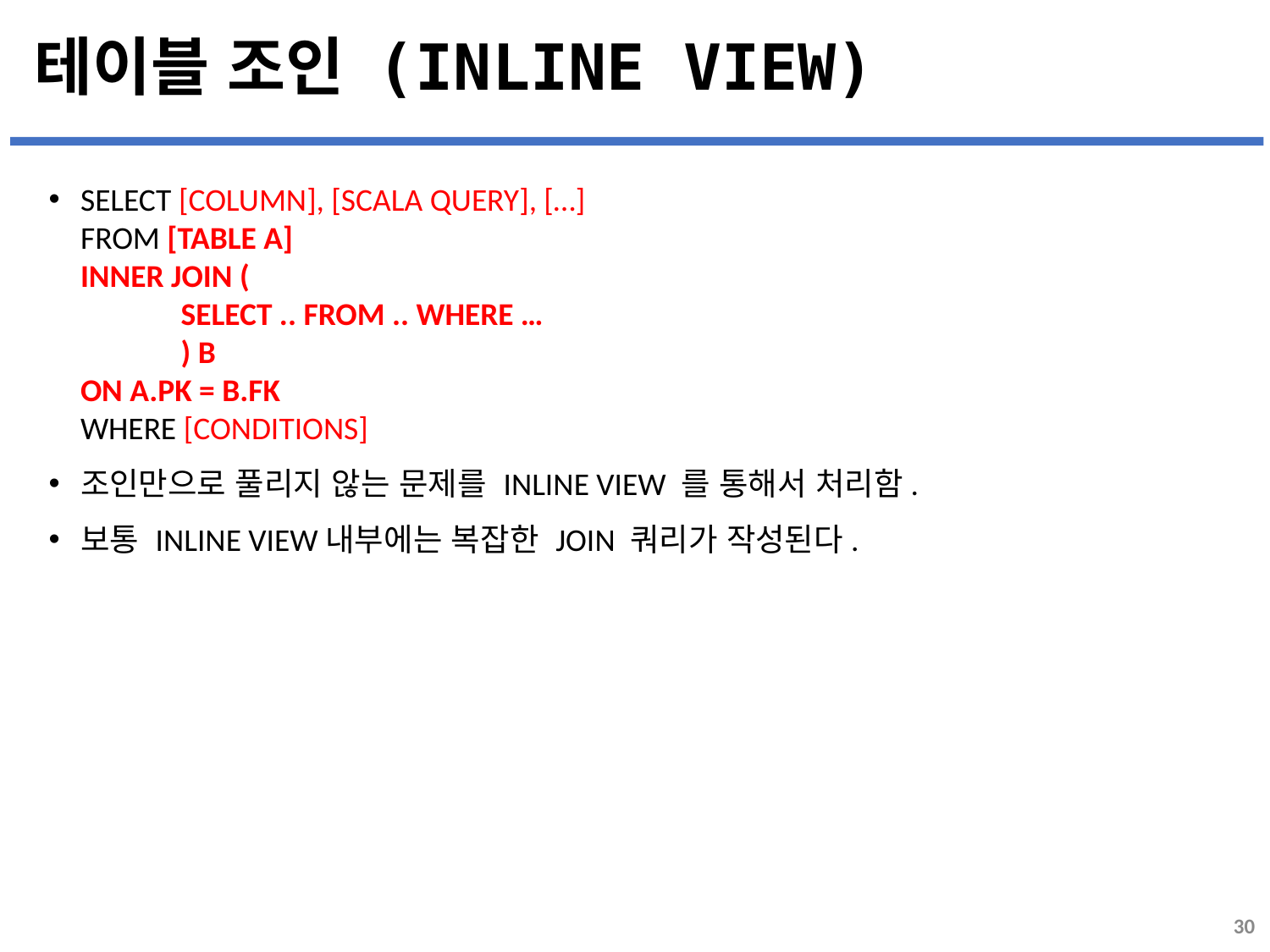

# 테이블 조인 (INLINE VIEW)
SELECT [COLUMN], [SCALA QUERY], […]
FROM [TABLE A]
INNER JOIN (
              SELECT .. FROM .. WHERE …
              ) B
ON A.PK = B.FK
WHERE [CONDITIONS]
조인만으로 풀리지 않는 문제를 INLINE VIEW 를 통해서 처리함.
보통 INLINE VIEW내부에는 복잡한 JOIN 쿼리가 작성된다.
30